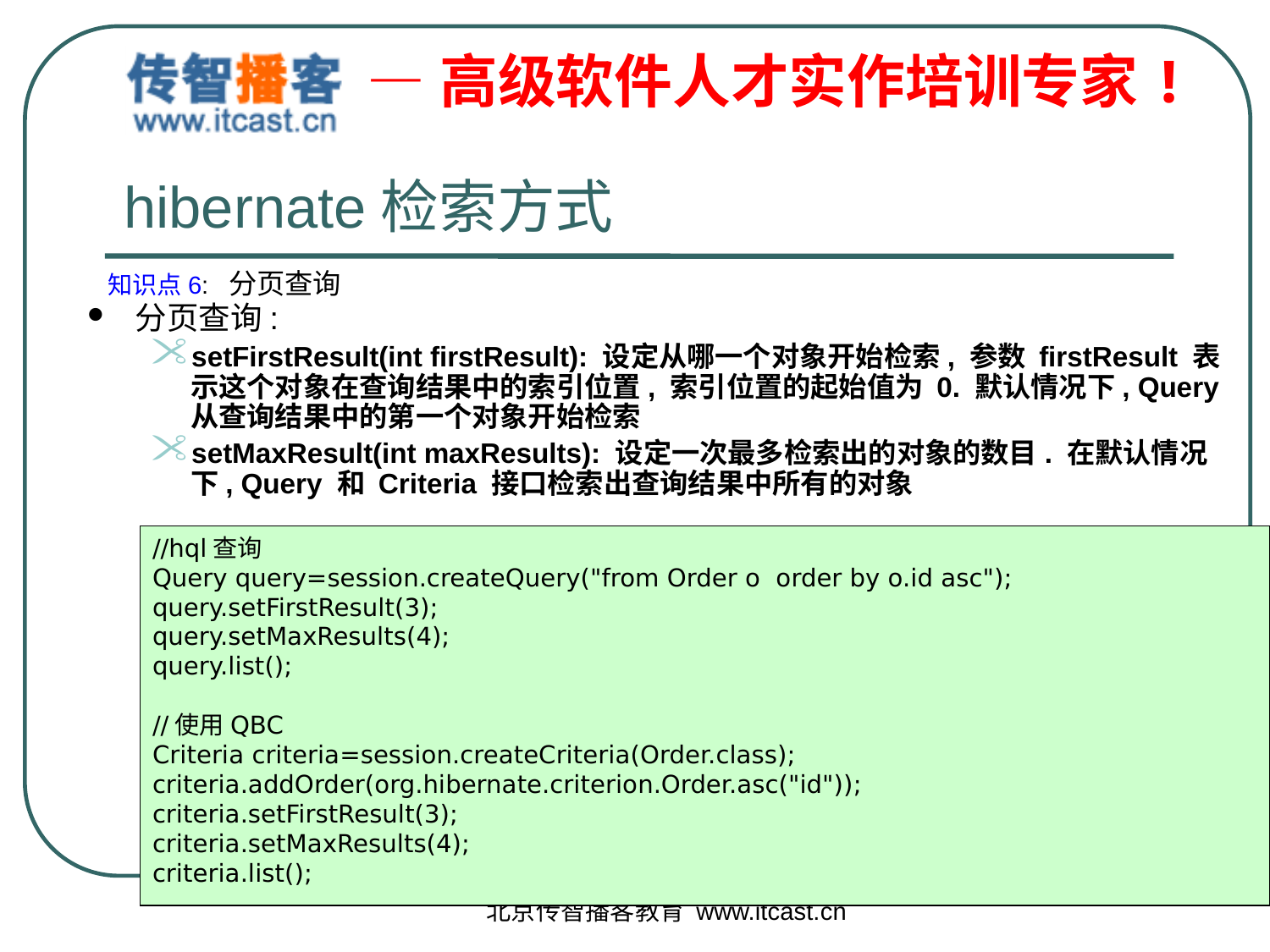

# hibernate检索方式
知识点6:  分页查询
分页查询:
setFirstResult(int firstResult): 设定从哪一个对象开始检索, 参数 firstResult 表示这个对象在查询结果中的索引位置, 索引位置的起始值为 0. 默认情况下, Query 从查询结果中的第一个对象开始检索
setMaxResult(int maxResults): 设定一次最多检索出的对象的数目. 在默认情况下, Query 和 Criteria 接口检索出查询结果中所有的对象
//hql查询
Query query=session.createQuery("from Order o  order by o.id asc");
query.setFirstResult(3);
query.setMaxResults(4);
query.list();

//使用QBC
Criteria criteria=session.createCriteria(Order.class);
criteria.addOrder(org.hibernate.criterion.Order.asc("id"));
criteria.setFirstResult(3);
criteria.setMaxResults(4);
criteria.list();
北京传智播客教育 www.itcast.cn